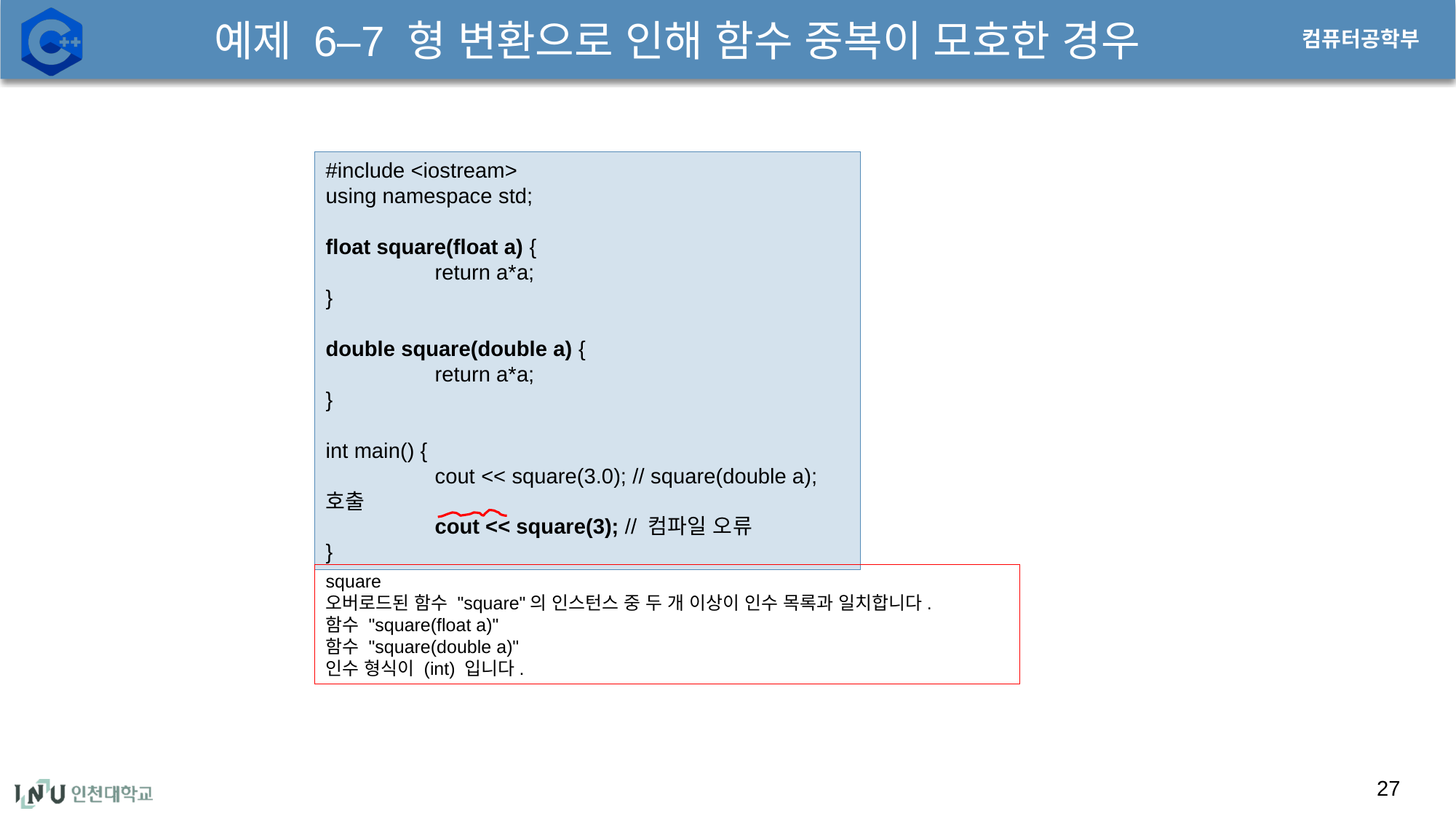

# 예제 6–7 형 변환으로 인해 함수 중복이 모호한 경우
#include <iostream>
using namespace std;

float square(float a) {
	return a*a;
}

double square(double a) {
	return a*a;
}

int main() {
	cout << square(3.0); // square(double a); 호출
	cout << square(3); // 컴파일 오류
}

square
오버로드된 함수 "square"의 인스턴스 중 두 개 이상이 인수 목록과 일치합니다.
함수 "square(float a)"
함수 "square(double a)"
인수 형식이 (int) 입니다.